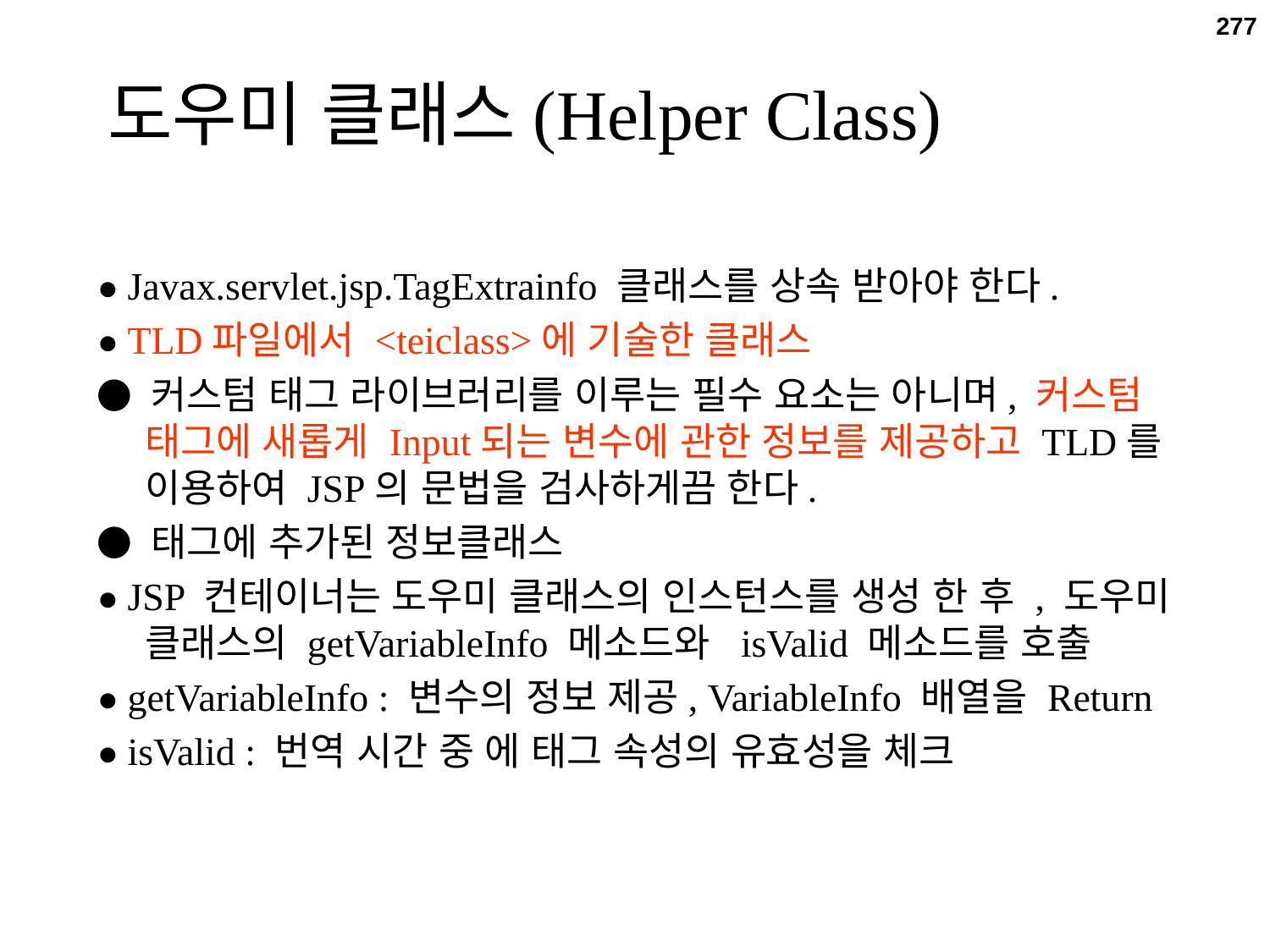

277
도우미 클래스(Helper Class)

● Javax.servlet.jsp.TagExtrainfo 클래스를 상속 받아야 한다.
● TLD파일에서 <teiclass>에 기술한 클래스
● 커스텀 태그 라이브러리를 이루는 필수 요소는 아니며, 커스텀 태그에 새롭게 Input되는 변수에 관한 정보를 제공하고 TLD를 이용하여 JSP의 문법을 검사하게끔 한다.
● 태그에 추가된 정보클래스
● JSP 컨테이너는 도우미 클래스의 인스턴스를 생성 한 후 , 도우미 클래스의 getVariableInfo 메소드와  isValid 메소드를 호출
● getVariableInfo : 변수의 정보 제공, VariableInfo 배열을 Return
● isValid : 번역 시간 중 에 태그 속성의 유효성을 체크